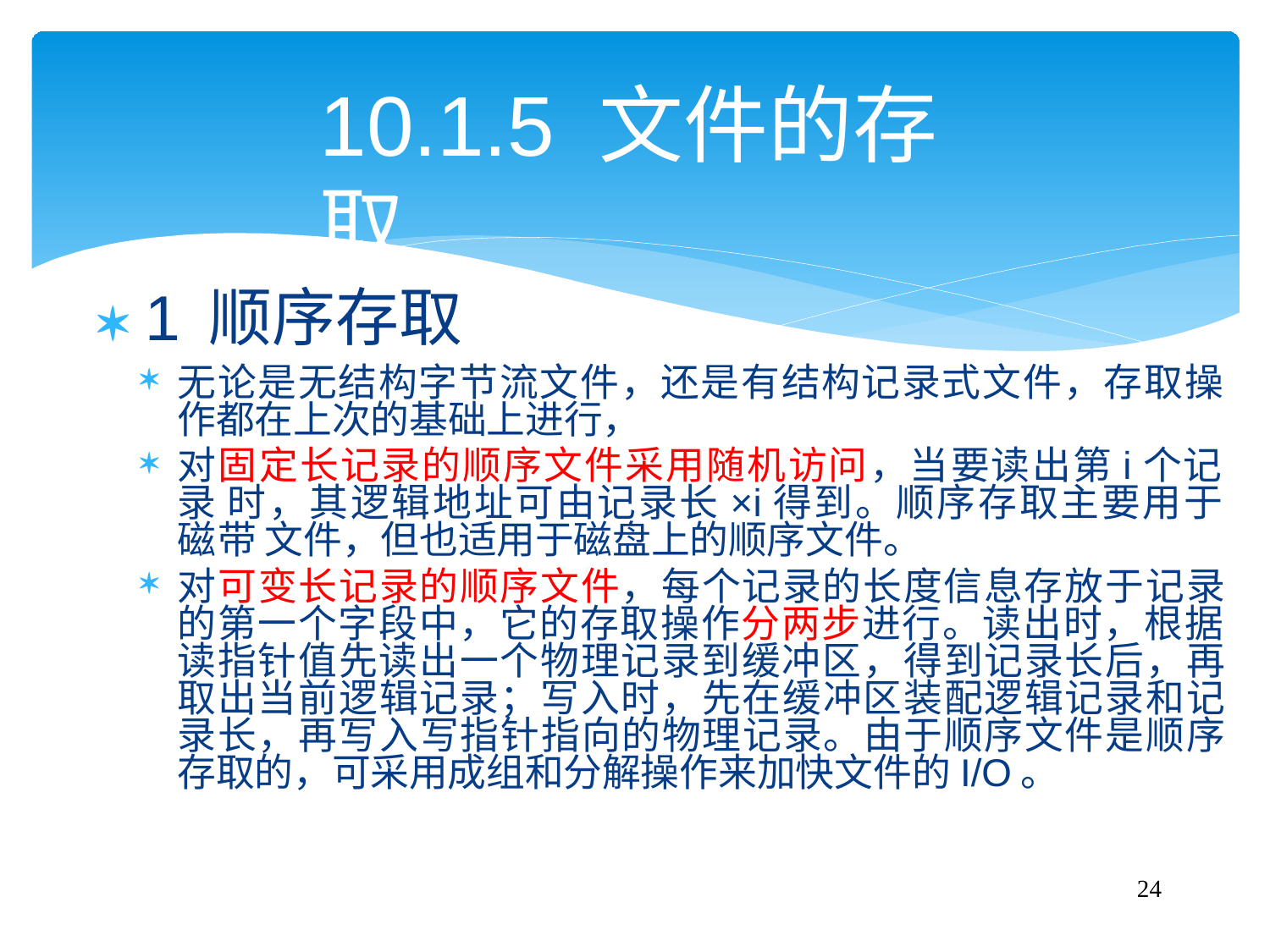

# 10.1.5 文件的存取
∗ 1	顺序存取
无论是无结构字节流文件，还是有结构记录式文件，存取操 作都在上次的基础上进行，
对固定长记录的顺序文件采用随机访问，当要读出第i个记录 时，其逻辑地址可由记录长×i得到。顺序存取主要用于磁带 文件，但也适用于磁盘上的顺序文件。
对可变长记录的顺序文件，每个记录的长度信息存放于记录 的第一个字段中，它的存取操作分两步进行。读出时，根据 读指针值先读出一个物理记录到缓冲区，得到记录长后，再 取出当前逻辑记录；写入时，先在缓冲区装配逻辑记录和记 录长，再写入写指针指向的物理记录。由于顺序文件是顺序 存取的，可采用成组和分解操作来加快文件的I/O。
24